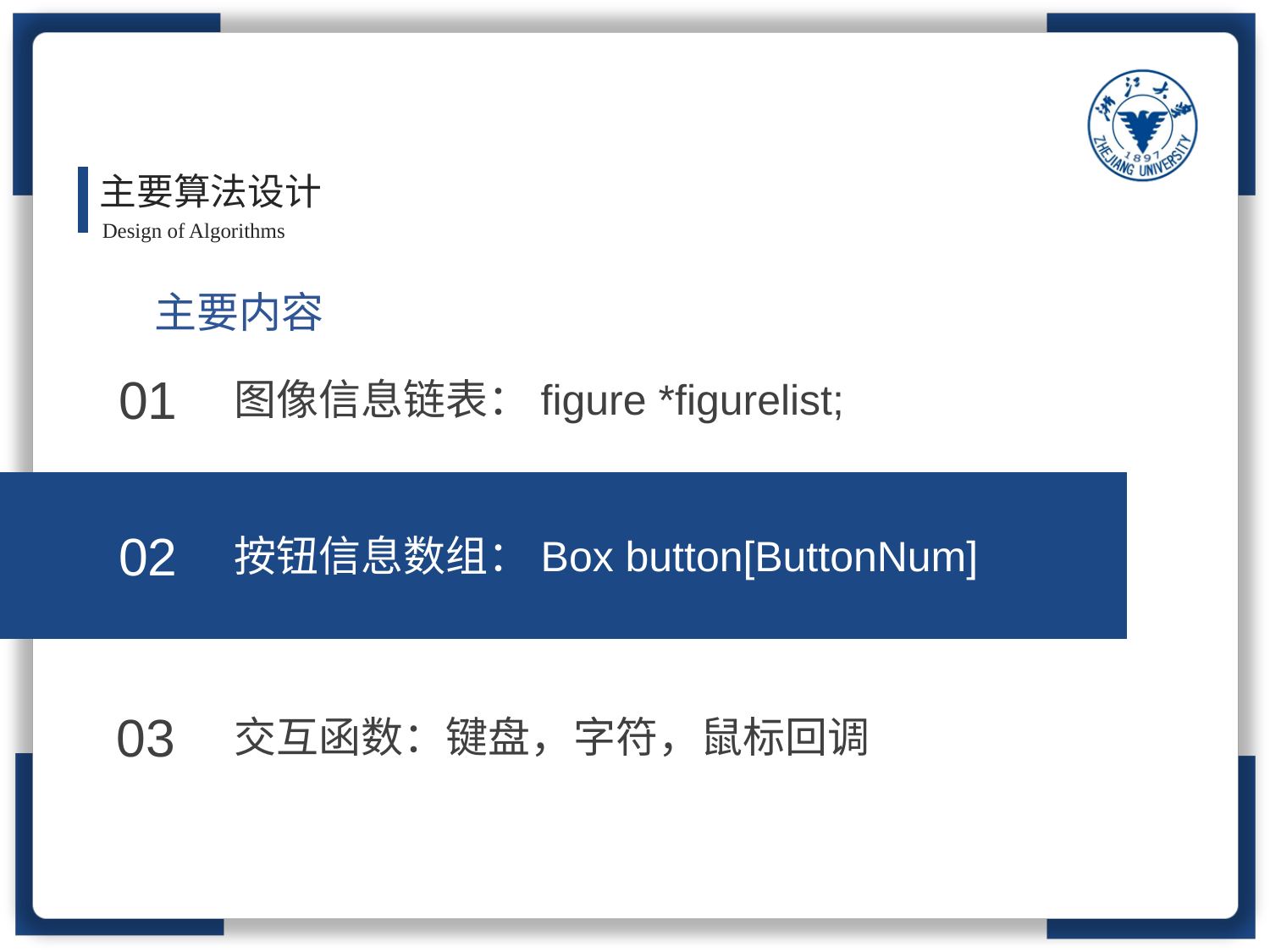

主要算法设计
Design of Algorithms
主要内容
01
图像信息链表：figure *figurelist;

02
按钮信息数组：Box button[ButtonNum]
03
交互函数：键盘，字符，鼠标回调